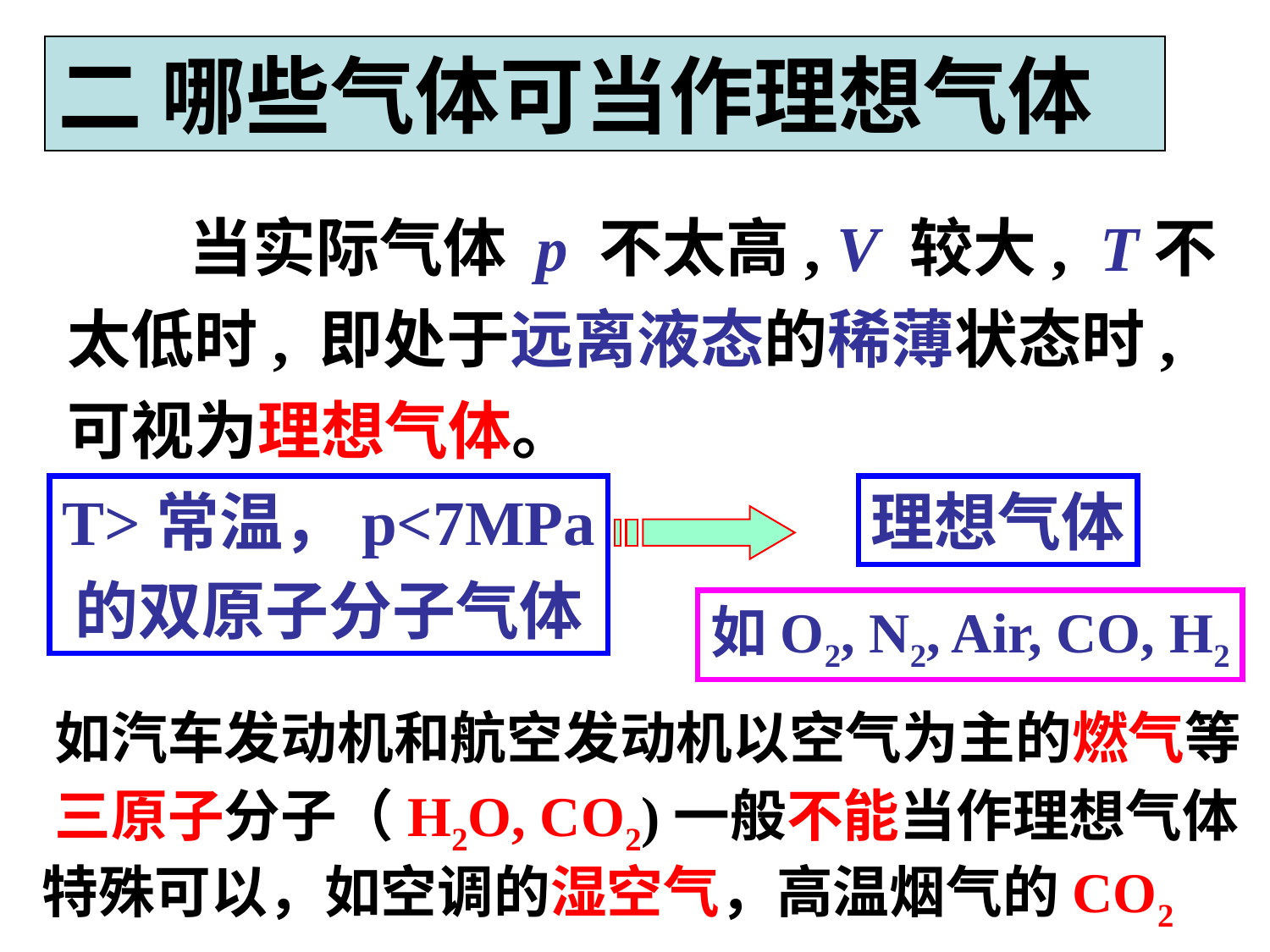

# 二 哪些气体可当作理想气体
          当实际气体 p 不太高, V 较大,  T不太低时, 即处于远离液态的稀薄状态时, 可视为理想气体。
T>常温，p<7MPa
的双原子分子气体
理想气体

如O2, N2, Air, CO, H2
如汽车发动机和航空发动机以空气为主的燃气等
三原子分子（H2O, CO2)一般不能当作理想气体
特殊可以，如空调的湿空气，高温烟气的CO2